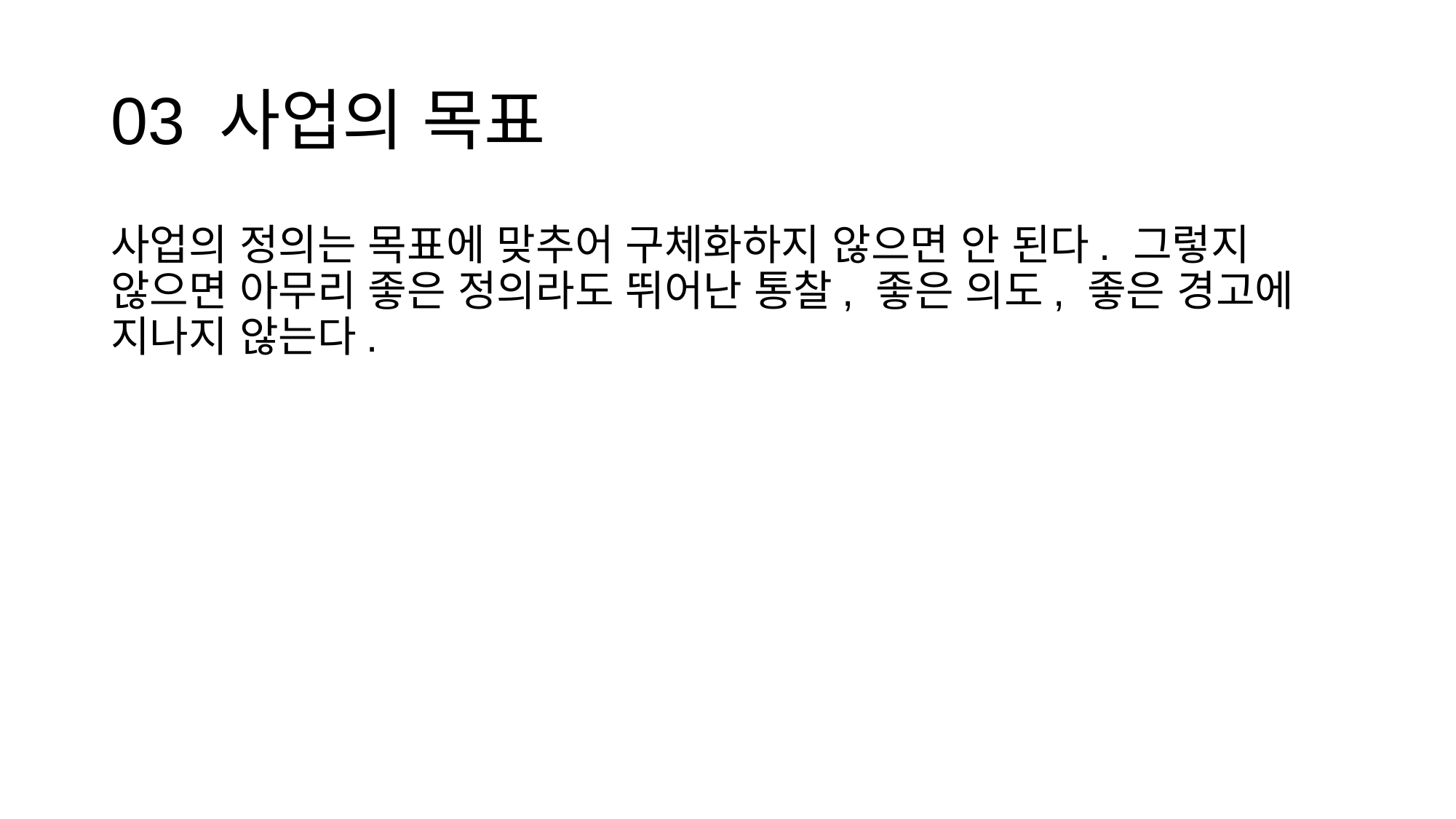

# 03 사업의 목표
사업의 정의는 목표에 맞추어 구체화하지 않으면 안 된다. 그렇지 않으면 아무리 좋은 정의라도 뛰어난 통찰, 좋은 의도, 좋은 경고에 지나지 않는다.